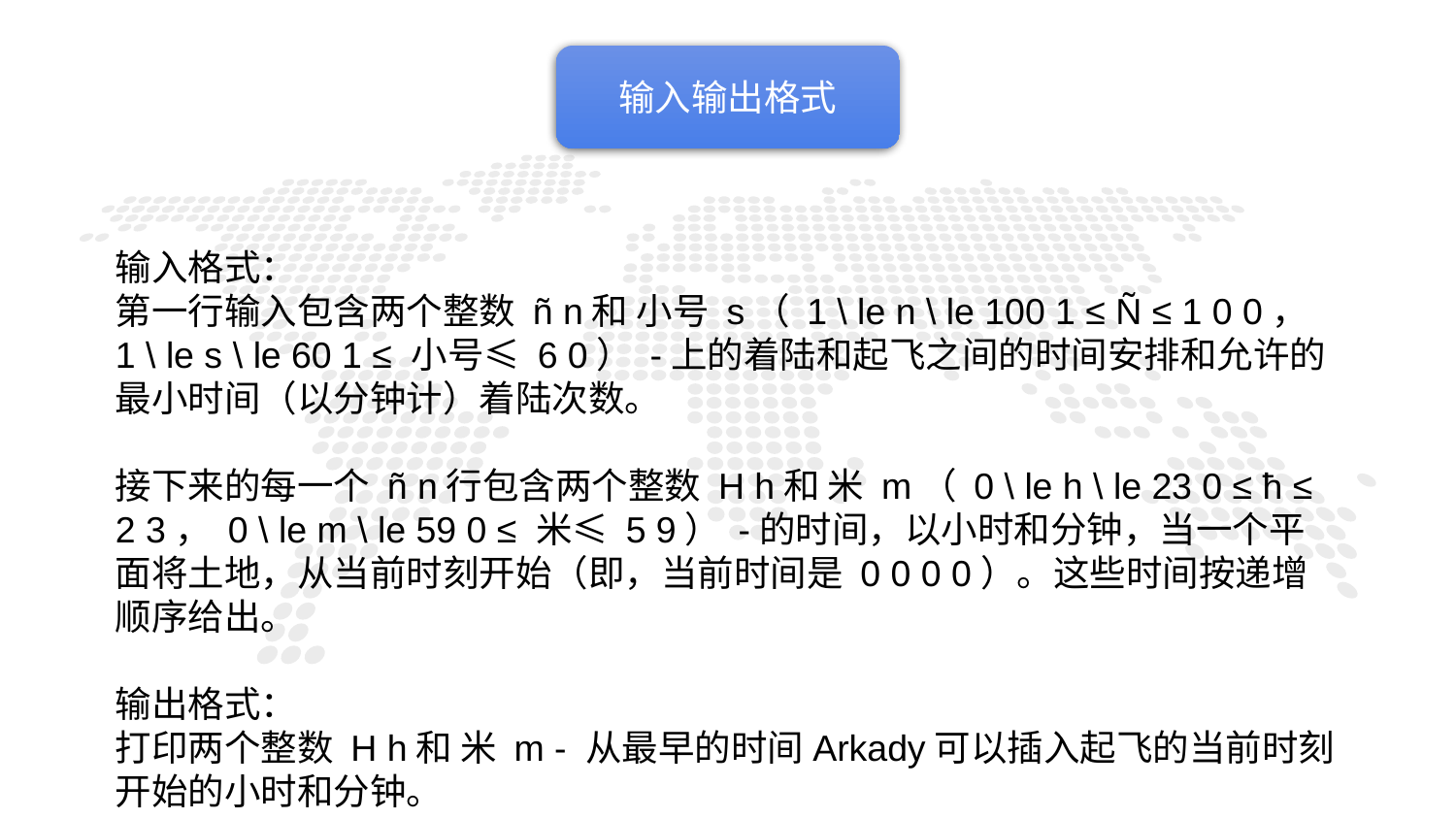

输入输出格式
输入格式：
第一行输入包含两个整数 ñ n和 小号 s（ 1 \ le n \ le 100 1 ≤ Ñ ≤ 1 0 0， 1 \ le s \ le 60 1 ≤ 小号≤ 6 0） -上的着陆和起飞之间的时间安排和允许的最小时间（以分钟计）着陆次数。

接下来的每一个 ñ n行包含两个整数 H h和 米 m（ 0 \ le h \ le 23 0 ≤ ħ ≤ 2 3， 0 \ le m \ le 59 0 ≤ 米≤ 5 9） -的时间，以小时和分钟，当一个平面将土地，从当前时刻开始（即，当前时间是 0 0 0 0）。这些时间按递增顺序给出。

输出格式：
打印两个整数 H h和 米 m - 从最早的时间Arkady可以插入起飞的当前时刻开始的小时和分钟。